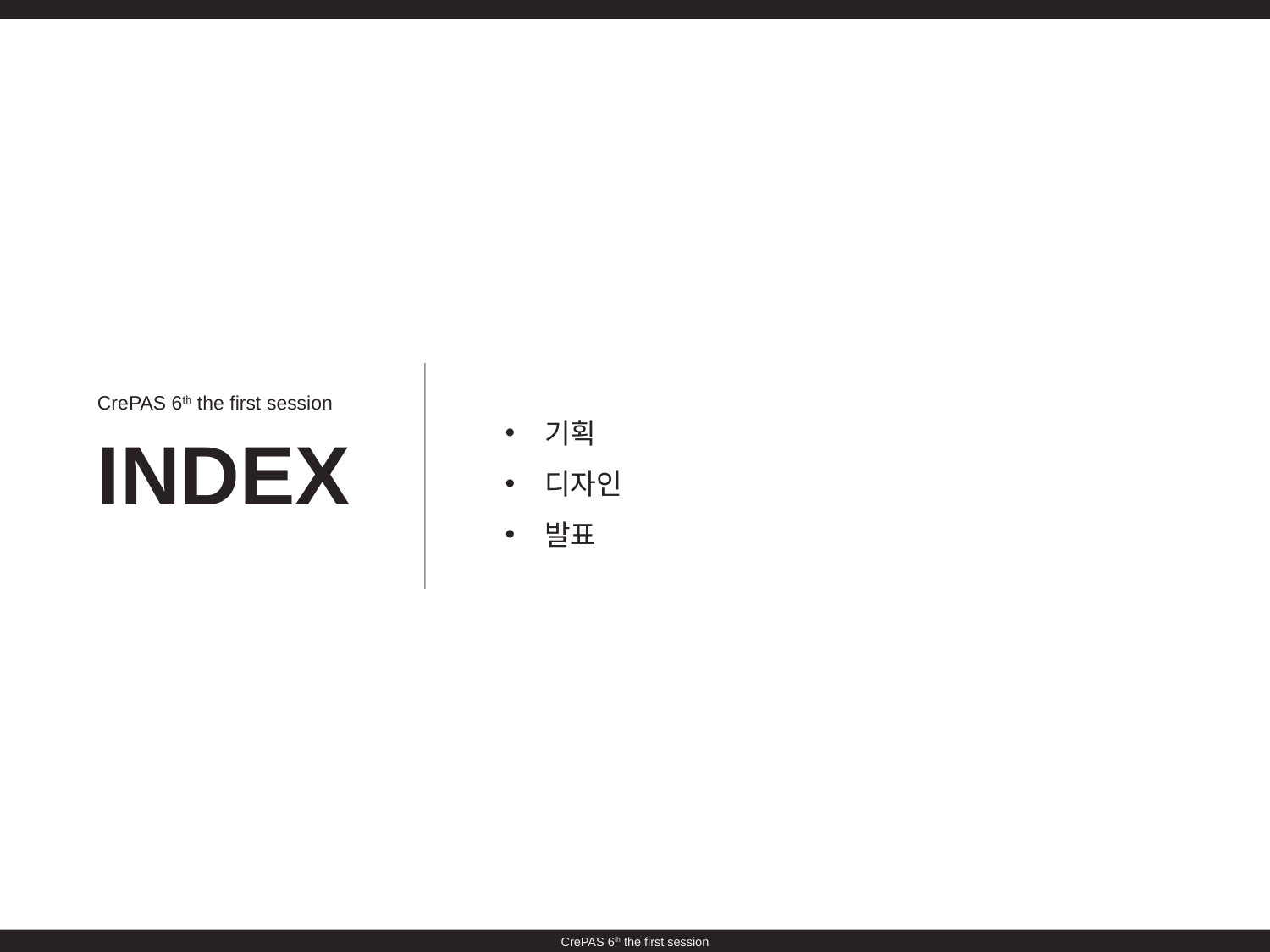

CrePAS 6th the first session
기획
디자인
발표
INDEX
CrePAS 6th the first session